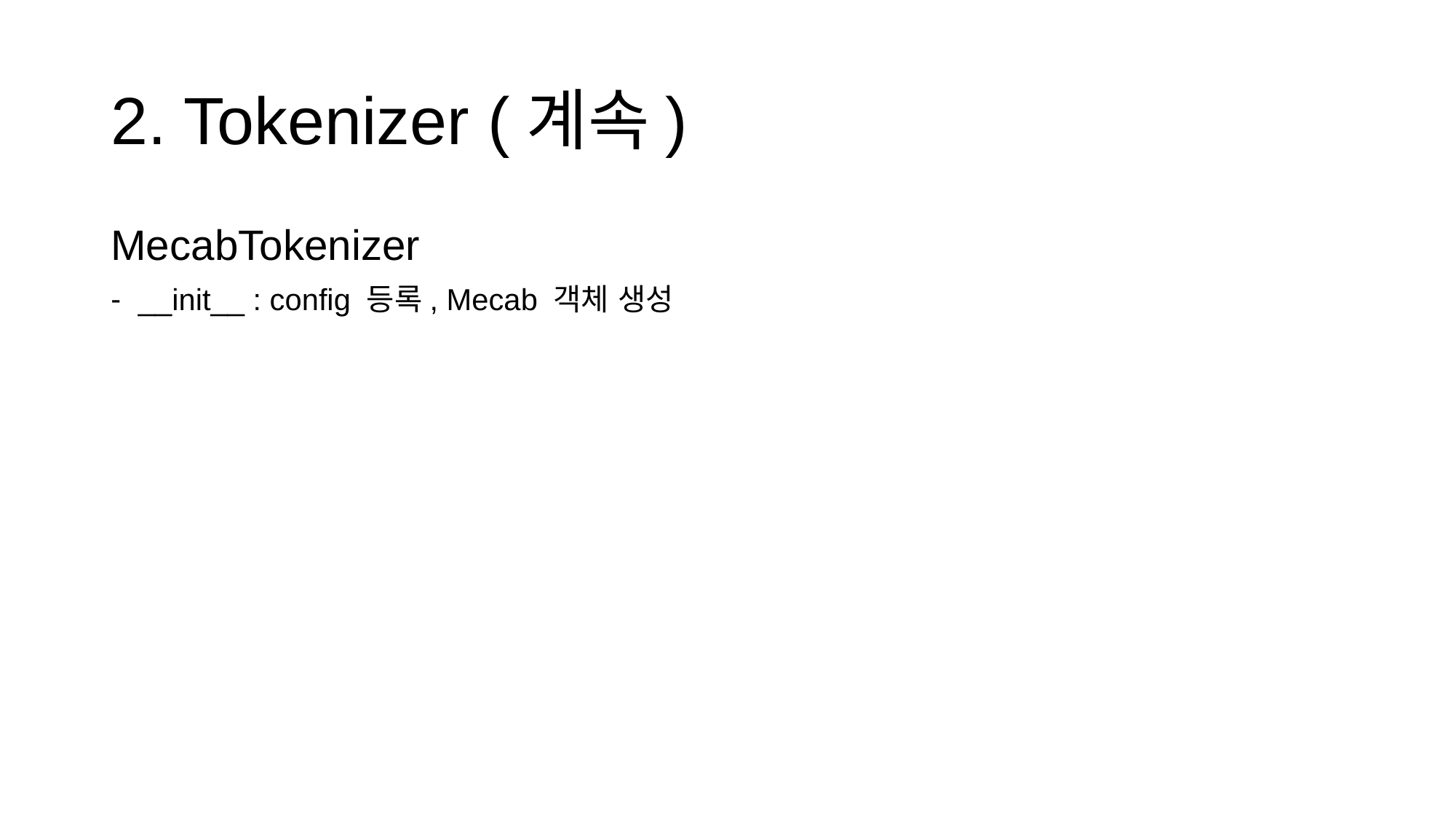

# 2. Tokenizer (계속)
MecabTokenizer
__init__ : config 등록, Mecab 객체 생성